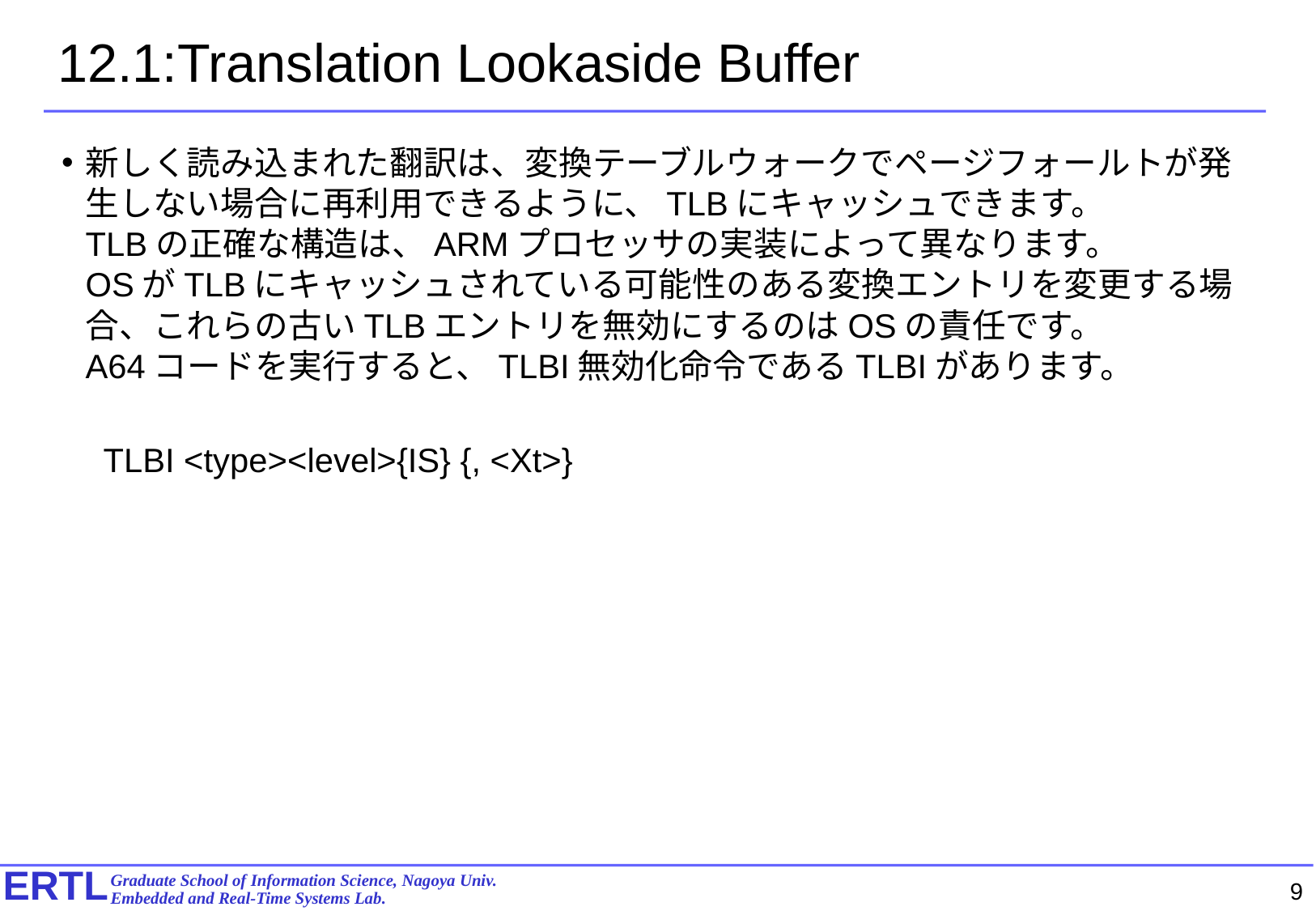

# 12.1:Translation Lookaside Buffer
新しく読み込まれた翻訳は、変換テーブルウォークでページフォールトが発生しない場合に再利用できるように、TLBにキャッシュできます。
TLBの正確な構造は、ARMプロセッサの実装によって異なります。
OSがTLBにキャッシュされている可能性のある変換エントリを変更する場合、これらの古いTLBエントリを無効にするのはOSの責任です。
A64コードを実行すると、TLBI無効化命令であるTLBIがあります。

　TLBI <type><level>{IS} {, <Xt>}

9